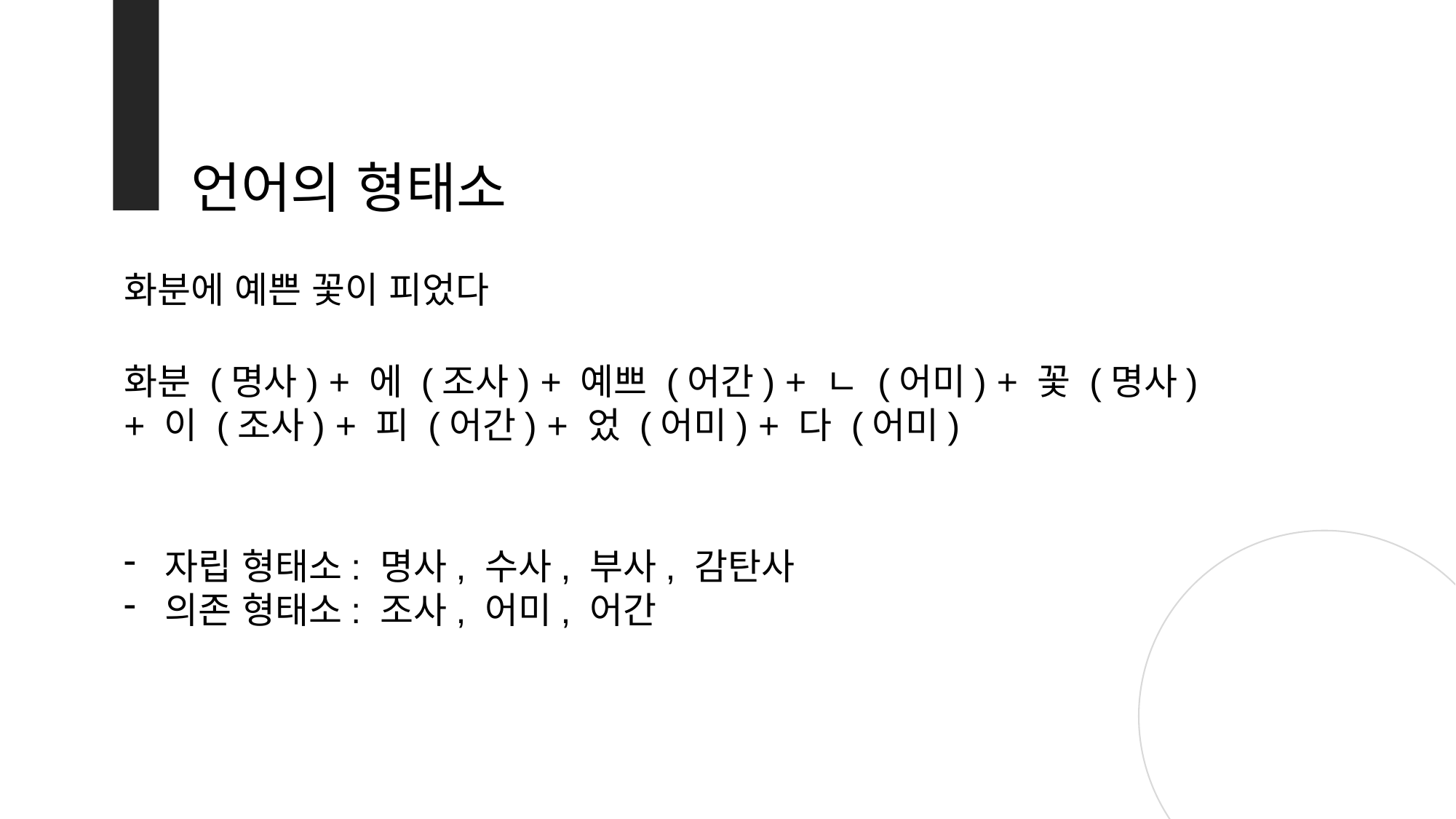

언어의 형태소
화분에 예쁜 꽃이 피었다
화분 (명사) + 에 (조사) + 예쁘 (어간) + ㄴ (어미) + 꽃 (명사) + 이 (조사) + 피 (어간) + 었 (어미) + 다 (어미)
자립 형태소: 명사, 수사, 부사, 감탄사
의존 형태소: 조사, 어미, 어간